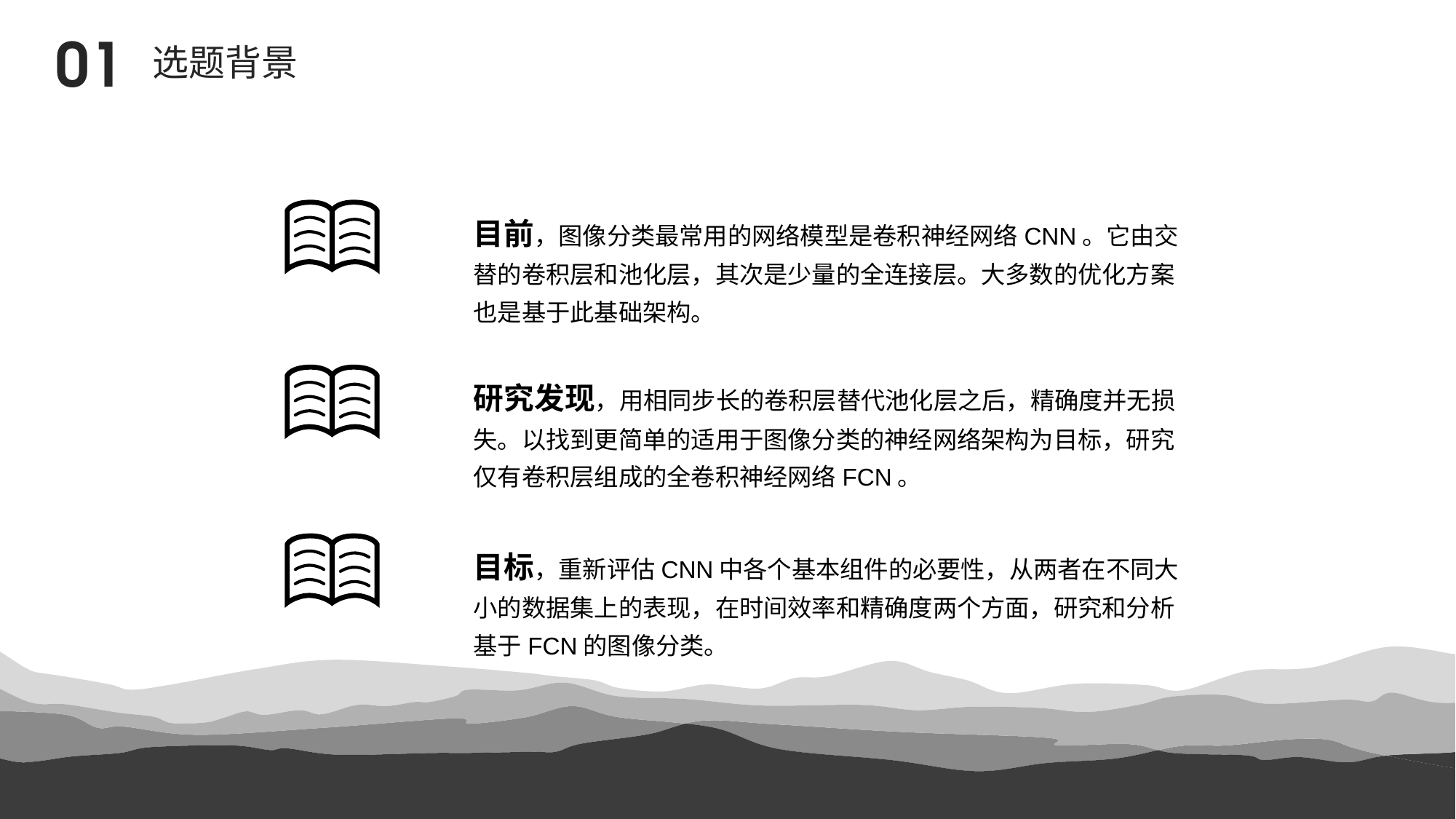

01
选题背景
目前，图像分类最常用的网络模型是卷积神经网络CNN。它由交替的卷积层和池化层，其次是少量的全连接层。大多数的优化方案也是基于此基础架构。

研究发现，用相同步长的卷积层替代池化层之后，精确度并无损失。以找到更简单的适用于图像分类的神经网络架构为目标，研究仅有卷积层组成的全卷积神经网络FCN。

目标，重新评估CNN中各个基本组件的必要性，从两者在不同大小的数据集上的表现，在时间效率和精确度两个方面，研究和分析基于FCN的图像分类。